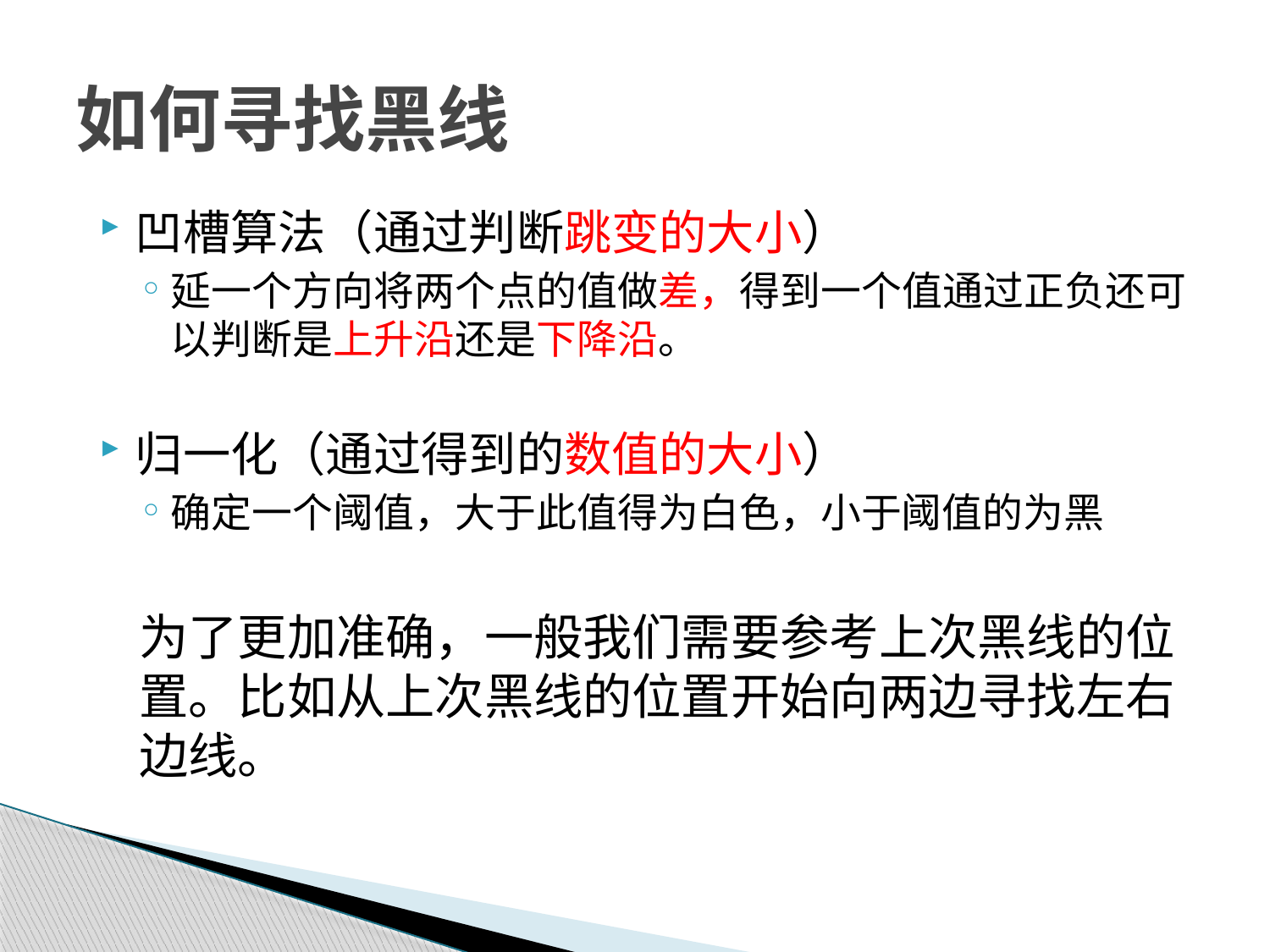

# 如何寻找黑线
凹槽算法（通过判断跳变的大小）
延一个方向将两个点的值做差，得到一个值通过正负还可以判断是上升沿还是下降沿。

归一化（通过得到的数值的大小）
确定一个阈值，大于此值得为白色，小于阈值的为黑

为了更加准确，一般我们需要参考上次黑线的位置。比如从上次黑线的位置开始向两边寻找左右边线。